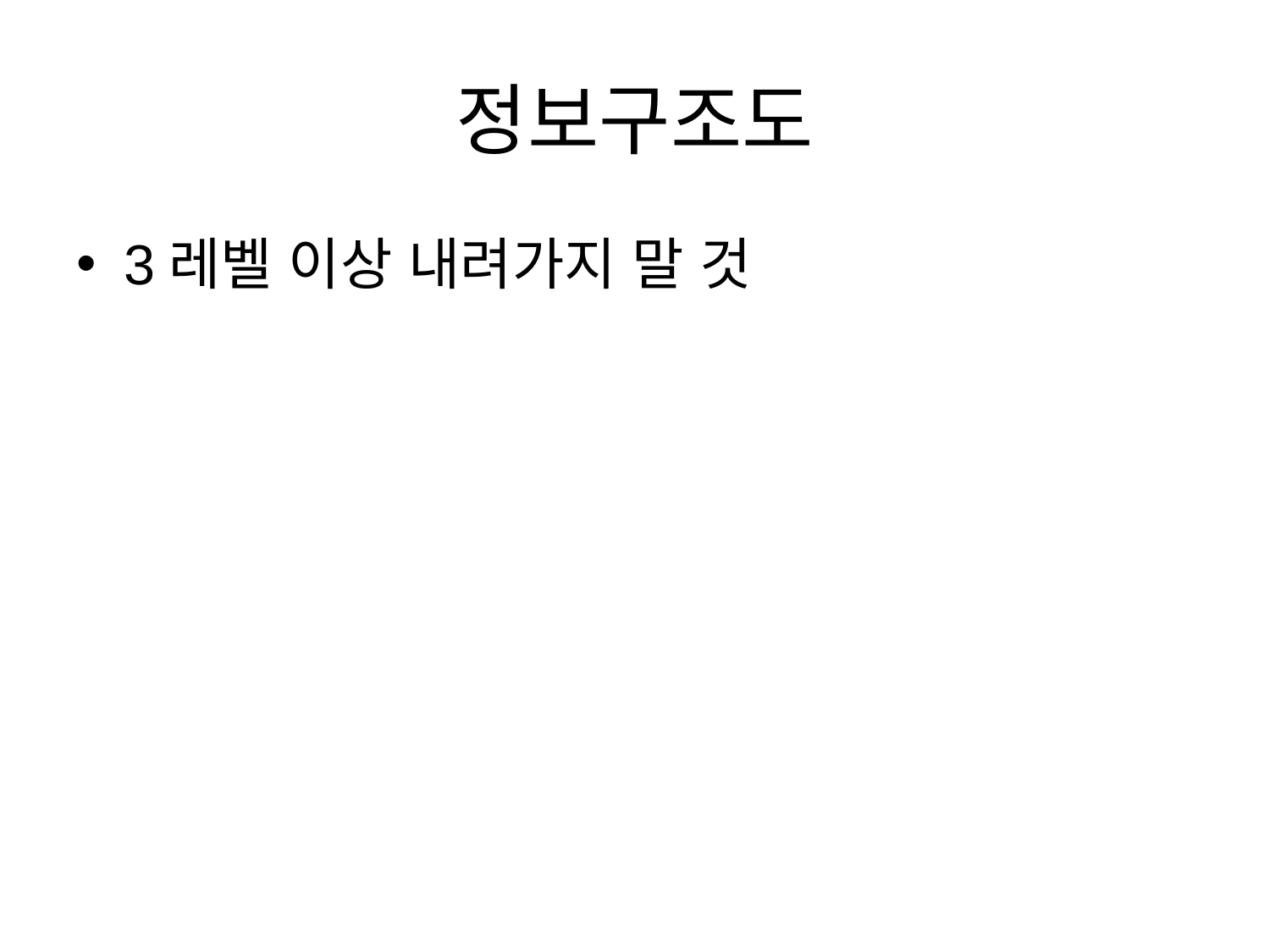

# 정보구조도
3레벨 이상 내려가지 말 것